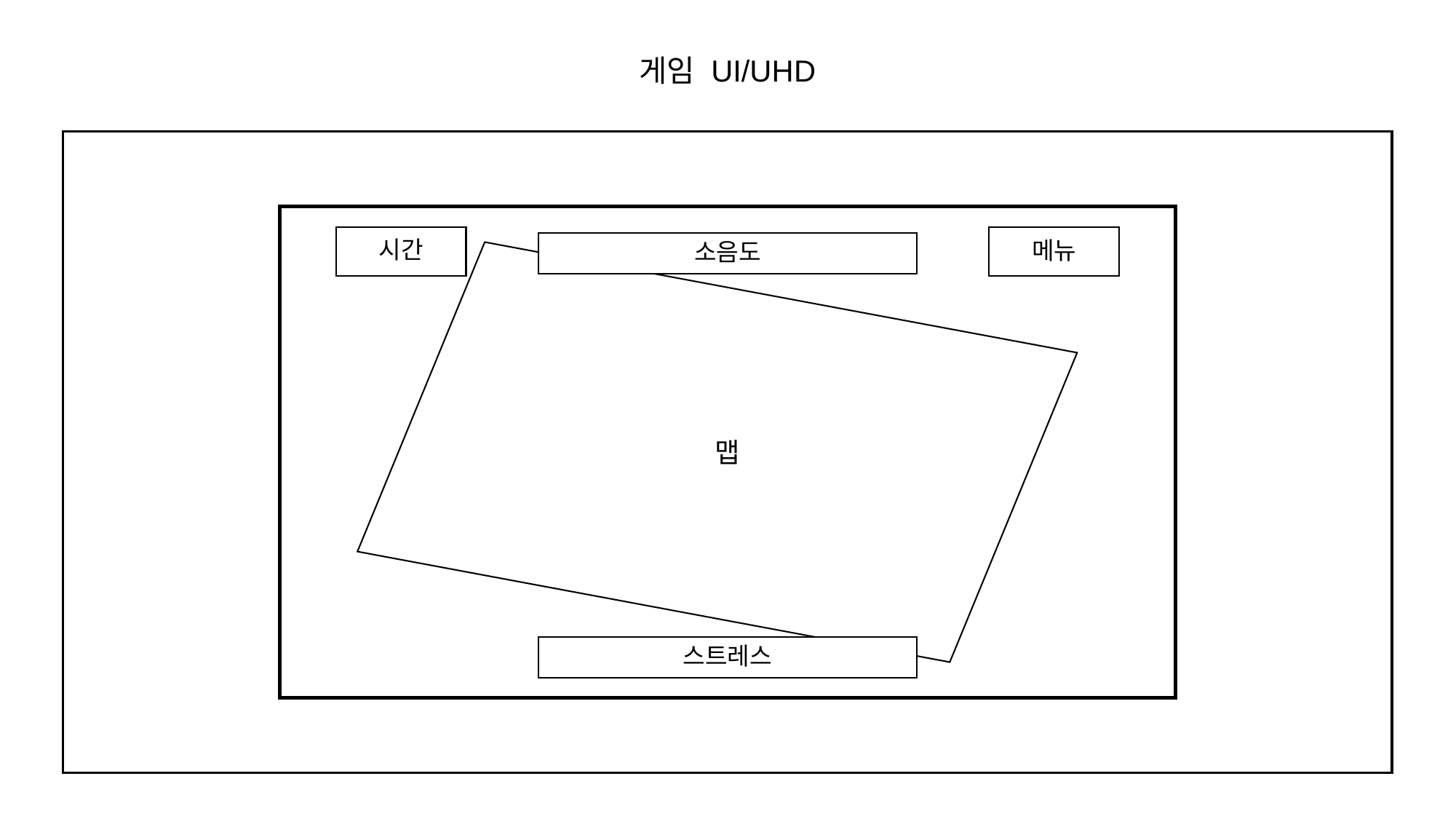

게임 UI/UHD

시간

메뉴
소음도

맵
스트레스